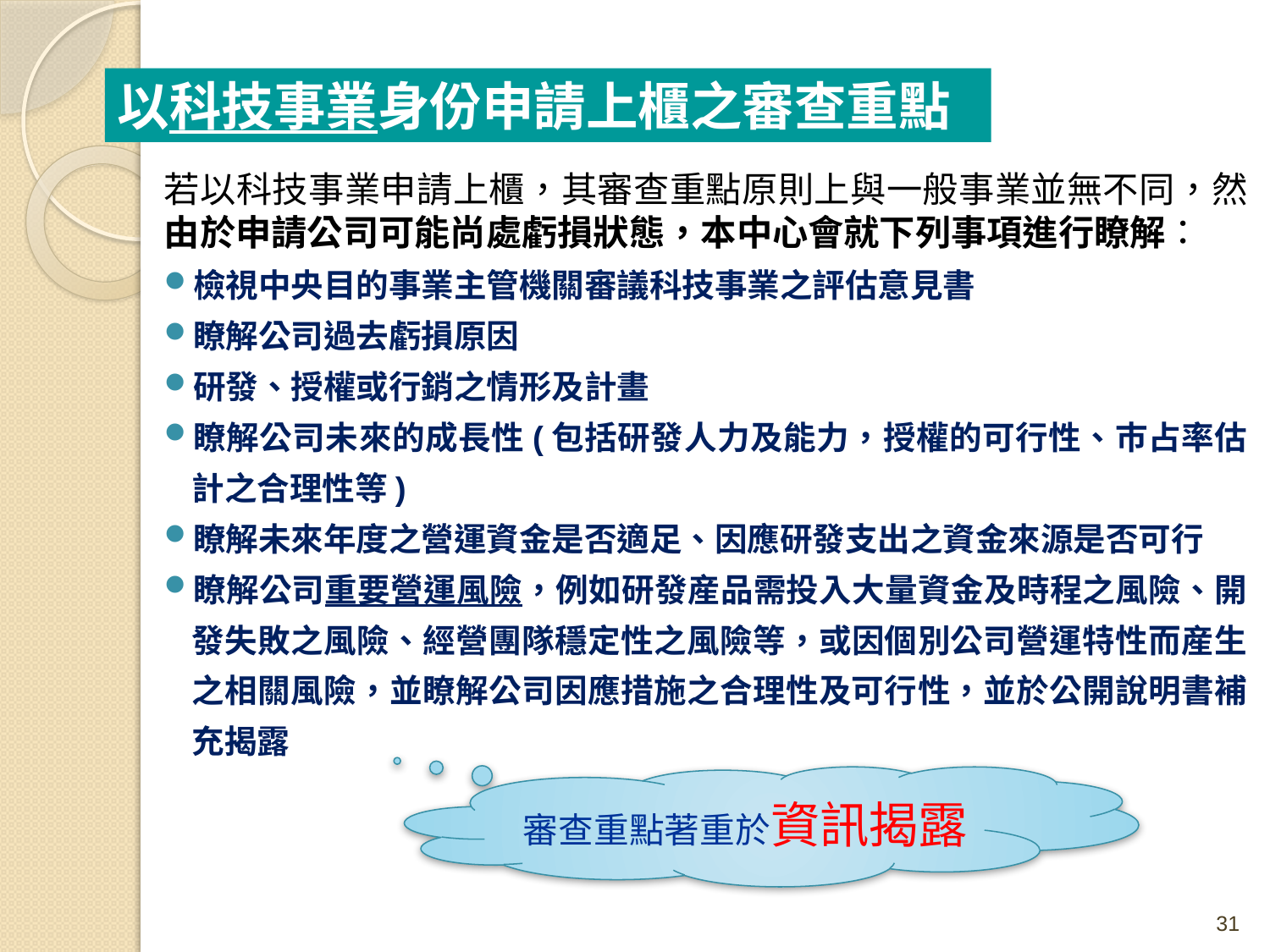

以科技事業身份申請上櫃之審查重點
若以科技事業申請上櫃，其審查重點原則上與一般事業並無不同，然由於申請公司可能尚處虧損狀態，本中心會就下列事項進行瞭解：
檢視中央目的事業主管機關審議科技事業之評估意見書
瞭解公司過去虧損原因
研發、授權或行銷之情形及計畫
瞭解公司未來的成長性(包括研發人力及能力，授權的可行性、巿占率估計之合理性等)
瞭解未來年度之營運資金是否適足、因應研發支出之資金來源是否可行
瞭解公司重要營運風險，例如研發産品需投入大量資金及時程之風險、開發失敗之風險、經營團隊穩定性之風險等，或因個別公司營運特性而産生之相關風險，並瞭解公司因應措施之合理性及可行性，並於公開說明書補充揭露
審查重點著重於資訊揭露
31